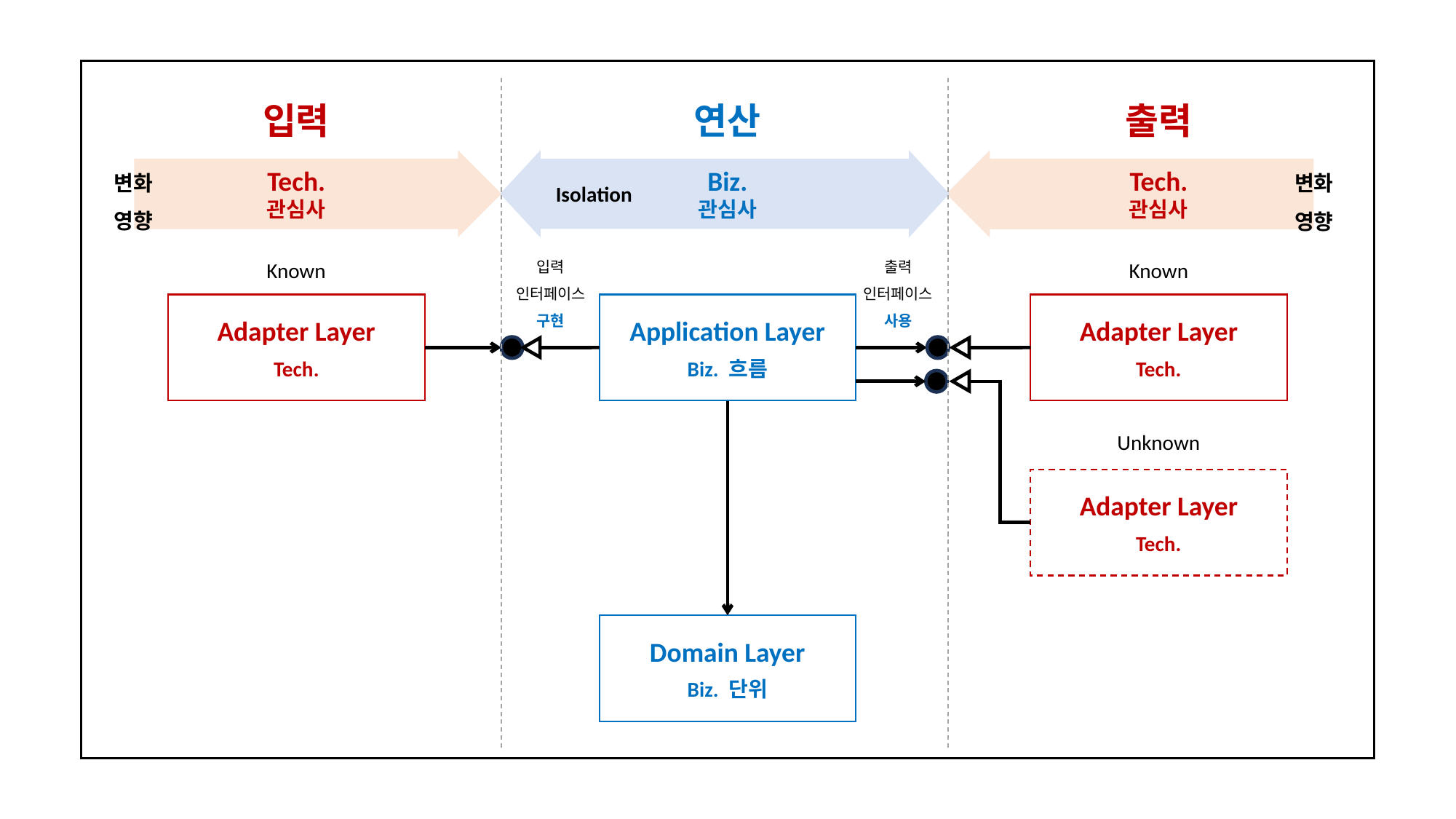

입력
연산
출력
변화
영향

변화
영향

Tech.
관심사
Biz.
관심사
Tech.
관심사
Isolation
입력
인터페이스
구현
출력
인터페이스
사용
Known
Known

Adapter Layer
Application Layer
Adapter Layer

Tech.
Biz. 흐름
Tech.

Unknown

Adapter Layer
Tech.

Domain Layer
Biz. 단위